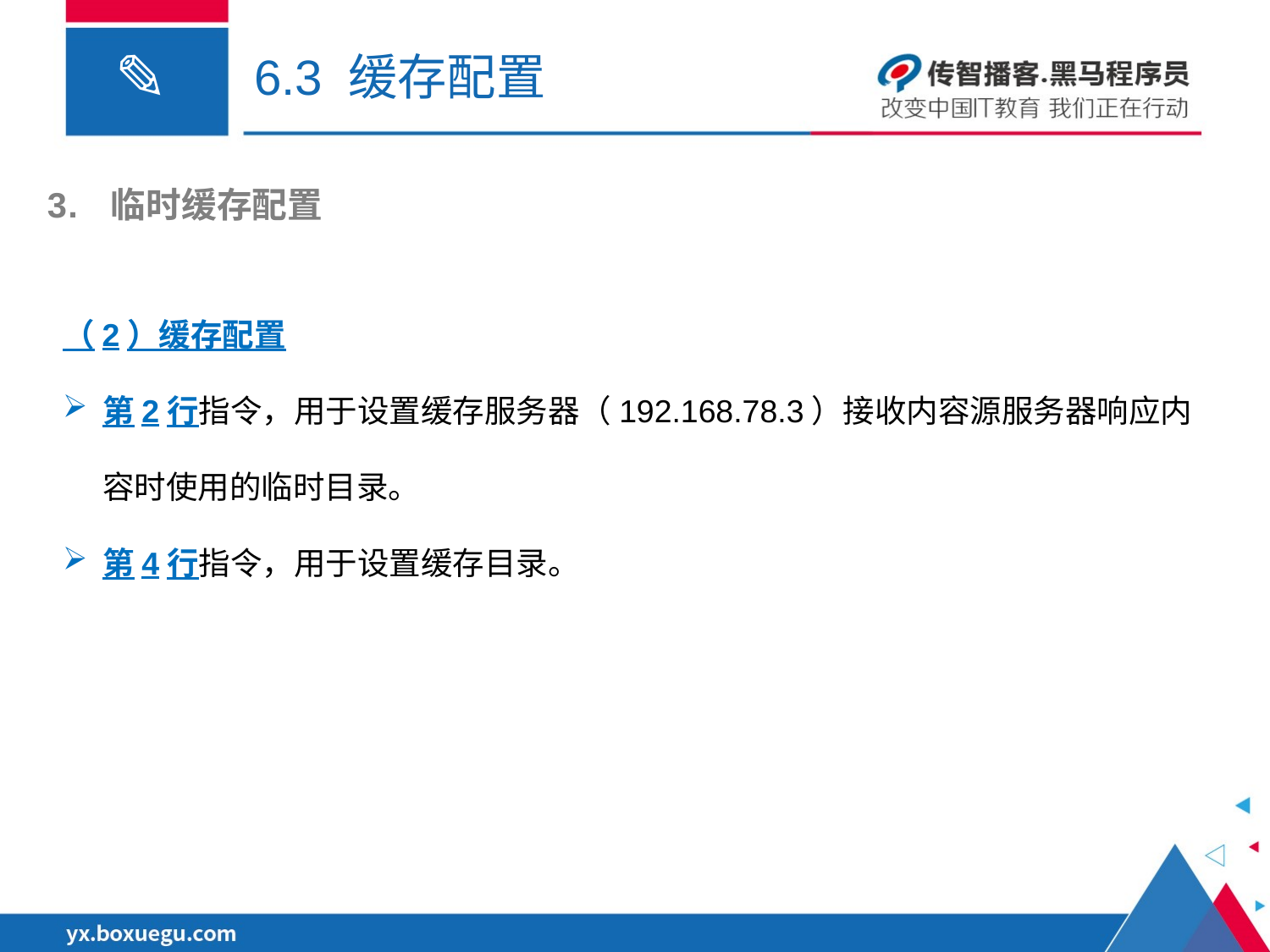

# 6.3 缓存配置
临时缓存配置
（2）缓存配置
第2行指令，用于设置缓存服务器（192.168.78.3）接收内容源服务器响应内容时使用的临时目录。
第4行指令，用于设置缓存目录。